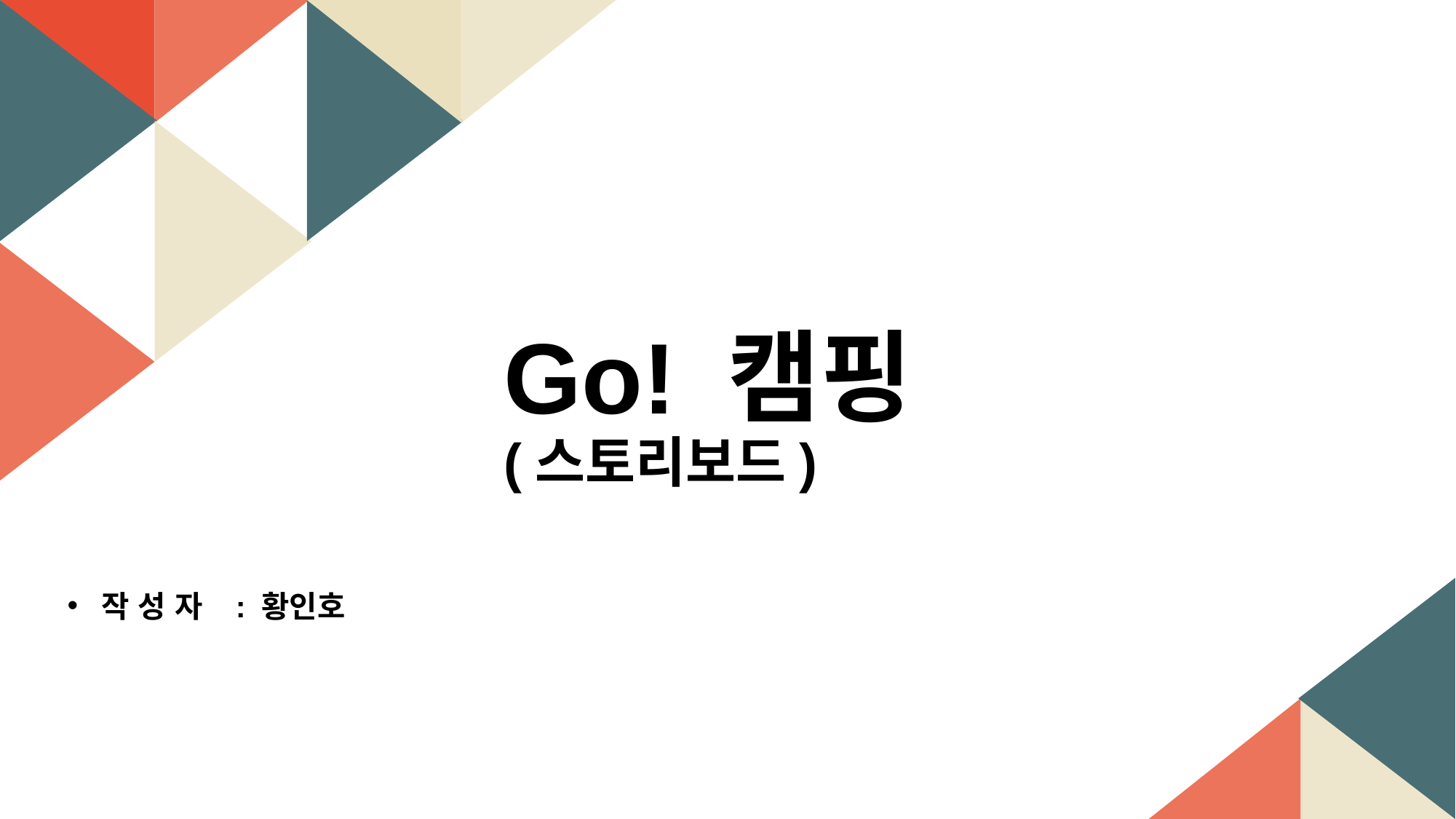

Go! 캠핑
(스토리보드)

작 성 자   : 황인호